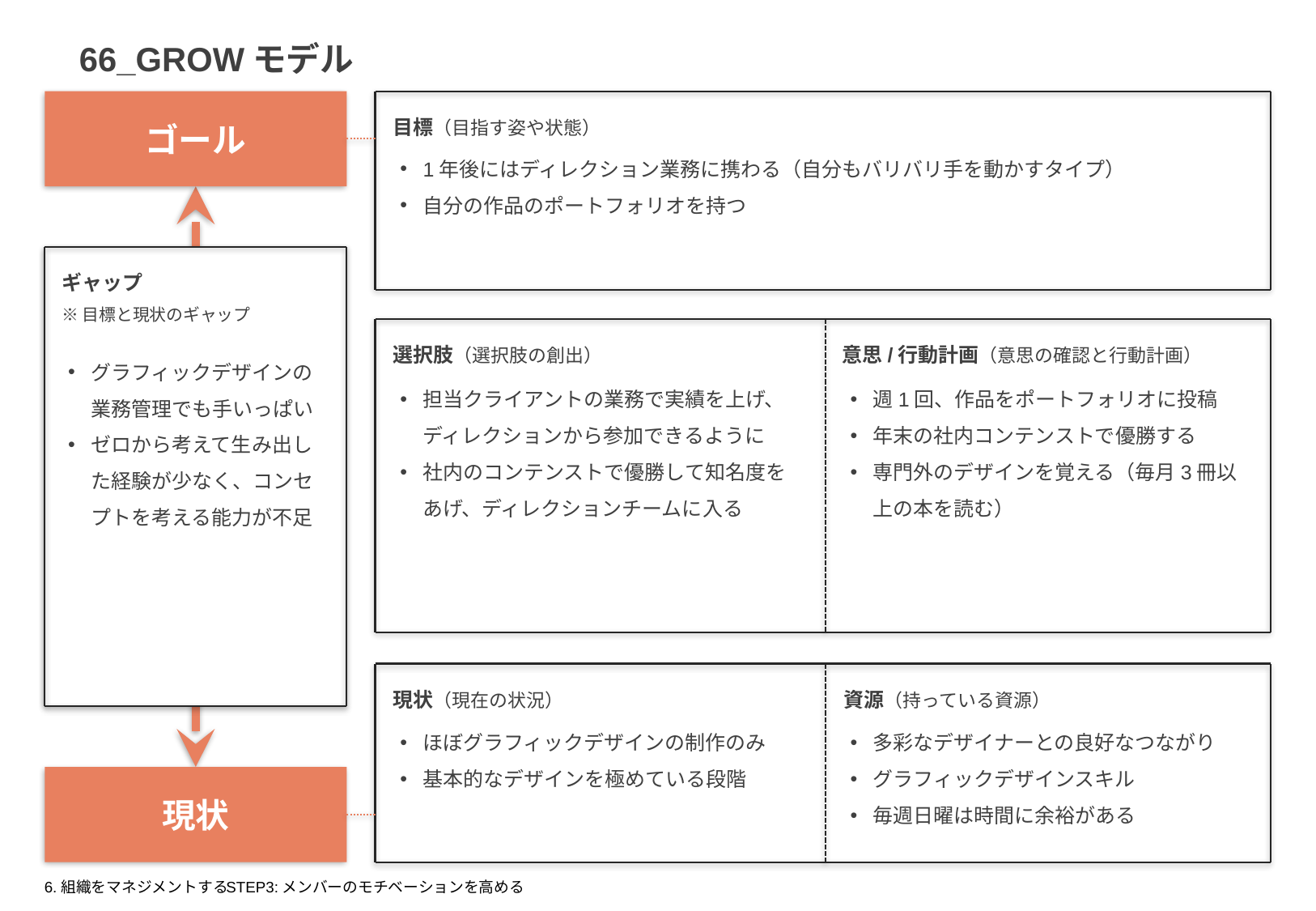

66_GROWモデル
ゴール
目標（目指す姿や状態）
1年後にはディレクション業務に携わる（自分もバリバリ手を動かすタイプ）
自分の作品のポートフォリオを持つ

ギャップ
※目標と現状のギャップ
意思/行動計画（意思の確認と行動計画）
選択肢（選択肢の創出）
グラフィックデザインの業務管理でも手いっぱい
ゼロから考えて生み出した経験が少なく、コンセプトを考える能力が不足
担当クライアントの業務で実績を上げ、ディレクションから参加できるように
社内のコンテンストで優勝して知名度をあげ、ディレクションチームに入る
週1回、作品をポートフォリオに投稿
年末の社内コンテンストで優勝する
専門外のデザインを覚える（毎月3冊以上の本を読む）
現状（現在の状況）
資源（持っている資源）
ほぼグラフィックデザインの制作のみ
基本的なデザインを極めている段階
多彩なデザイナーとの良好なつながり
グラフィックデザインスキル
毎週日曜は時間に余裕がある
現状
6.組織をマネジメントする
STEP3:メンバーのモチベーションを高める